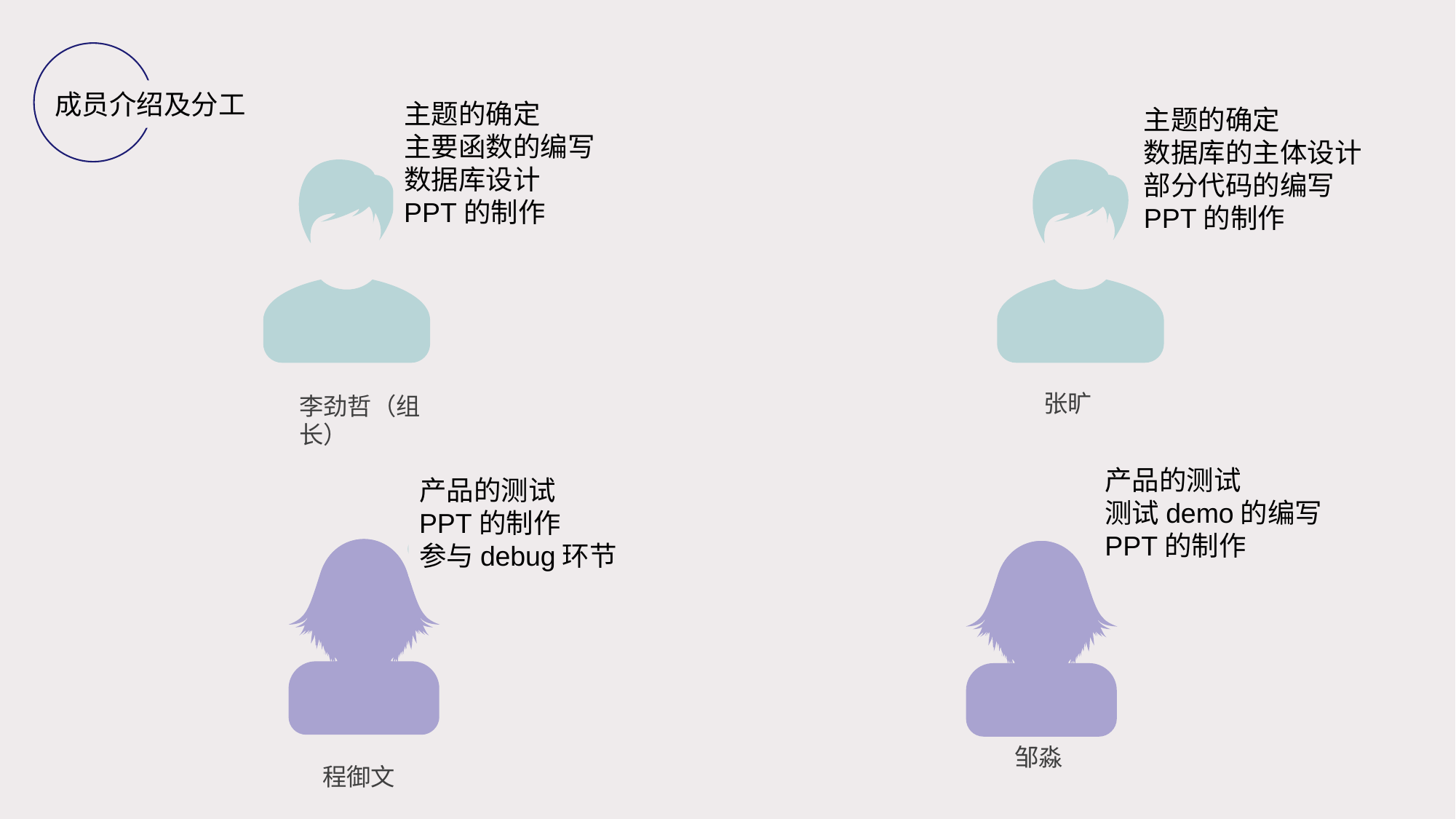

成员介绍及分工

主题的确定
主要函数的编写
数据库设计
PPT的制作
主题的确定
数据库的主体设计
部分代码的编写
PPT的制作

张旷

李劲哲（组长）

产品的测试
测试demo的编写
PPT的制作

产品的测试
PPT的制作
参与debug环节

邹淼

程御文